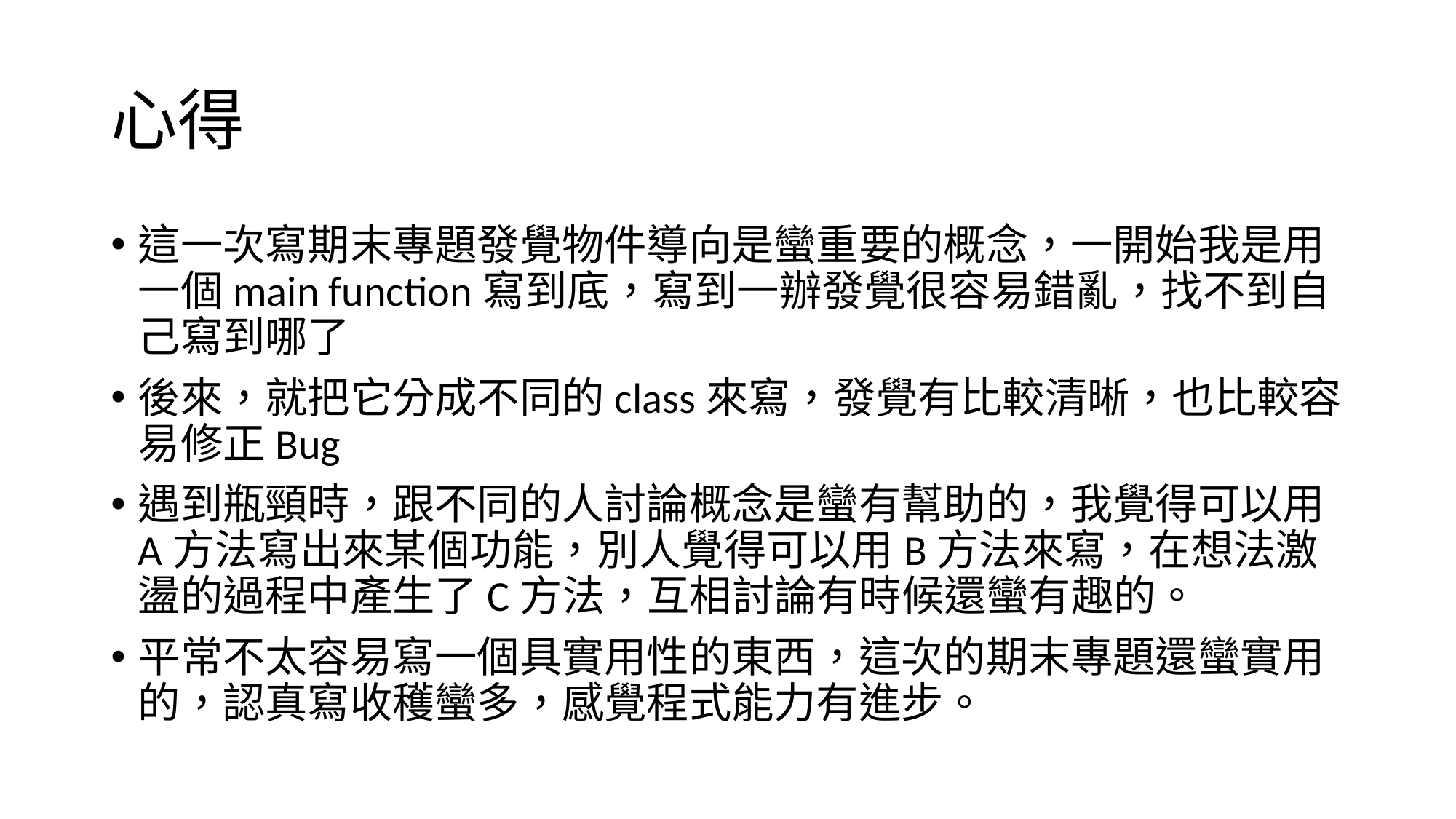

# 心得
這一次寫期末專題發覺物件導向是蠻重要的概念，一開始我是用一個main function寫到底，寫到一辦發覺很容易錯亂，找不到自己寫到哪了
後來，就把它分成不同的class來寫，發覺有比較清晰，也比較容易修正Bug
遇到瓶頸時，跟不同的人討論概念是蠻有幫助的，我覺得可以用A方法寫出來某個功能，別人覺得可以用B方法來寫，在想法激盪的過程中產生了C方法，互相討論有時候還蠻有趣的。
平常不太容易寫一個具實用性的東西，這次的期末專題還蠻實用的，認真寫收穫蠻多，感覺程式能力有進步。